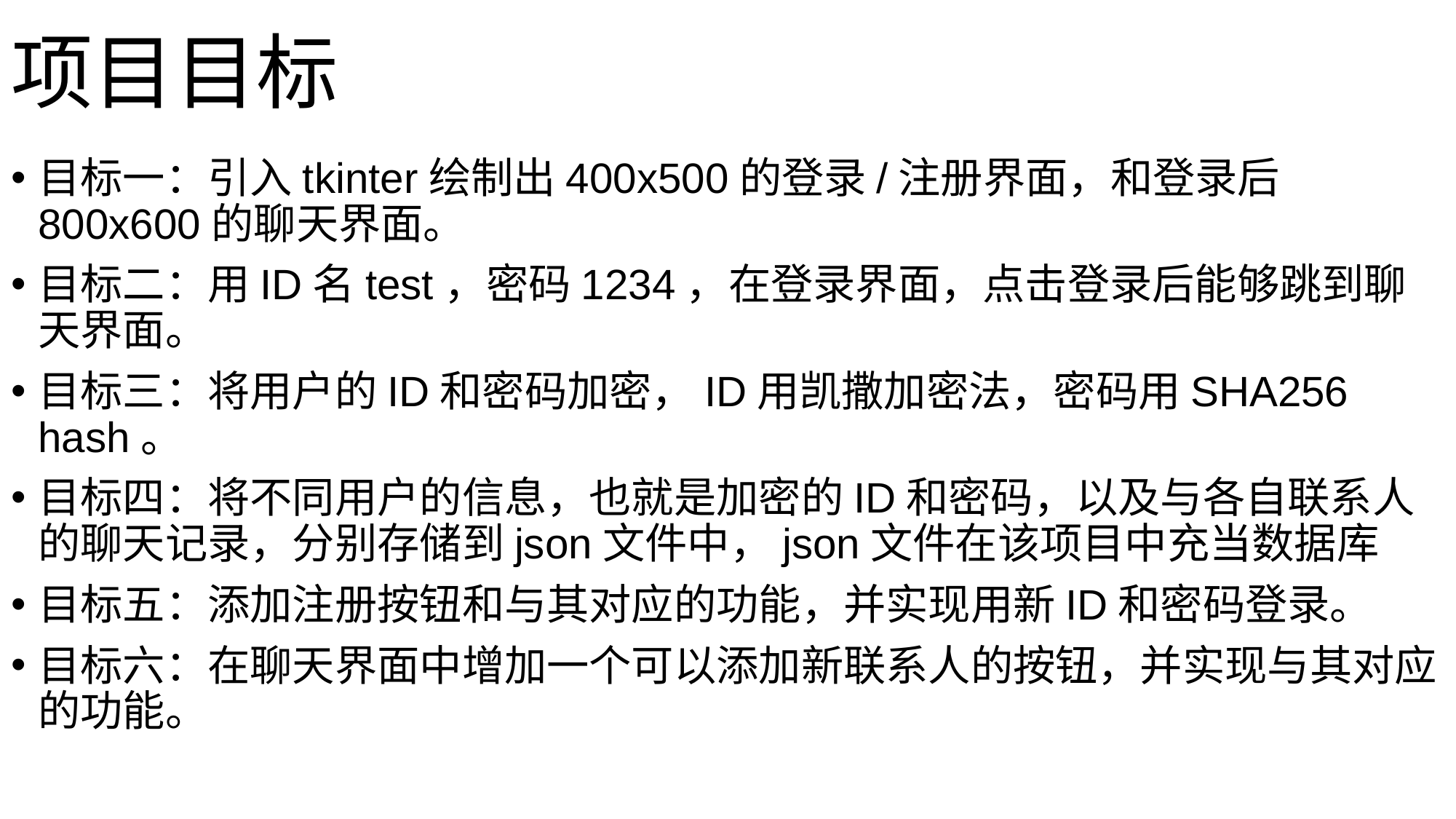

# 项目目标
目标一：引入tkinter绘制出400x500的登录/注册界面，和登录后800x600的聊天界面。
目标二：用ID名test，密码1234，在登录界面，点击登录后能够跳到聊天界面。
目标三：将用户的ID和密码加密，ID用凯撒加密法，密码用SHA256 hash。
目标四：将不同用户的信息，也就是加密的ID和密码，以及与各自联系人的聊天记录，分别存储到json文件中，json文件在该项目中充当数据库
目标五：添加注册按钮和与其对应的功能，并实现用新ID和密码登录。
目标六：在聊天界面中增加一个可以添加新联系人的按钮，并实现与其对应的功能。